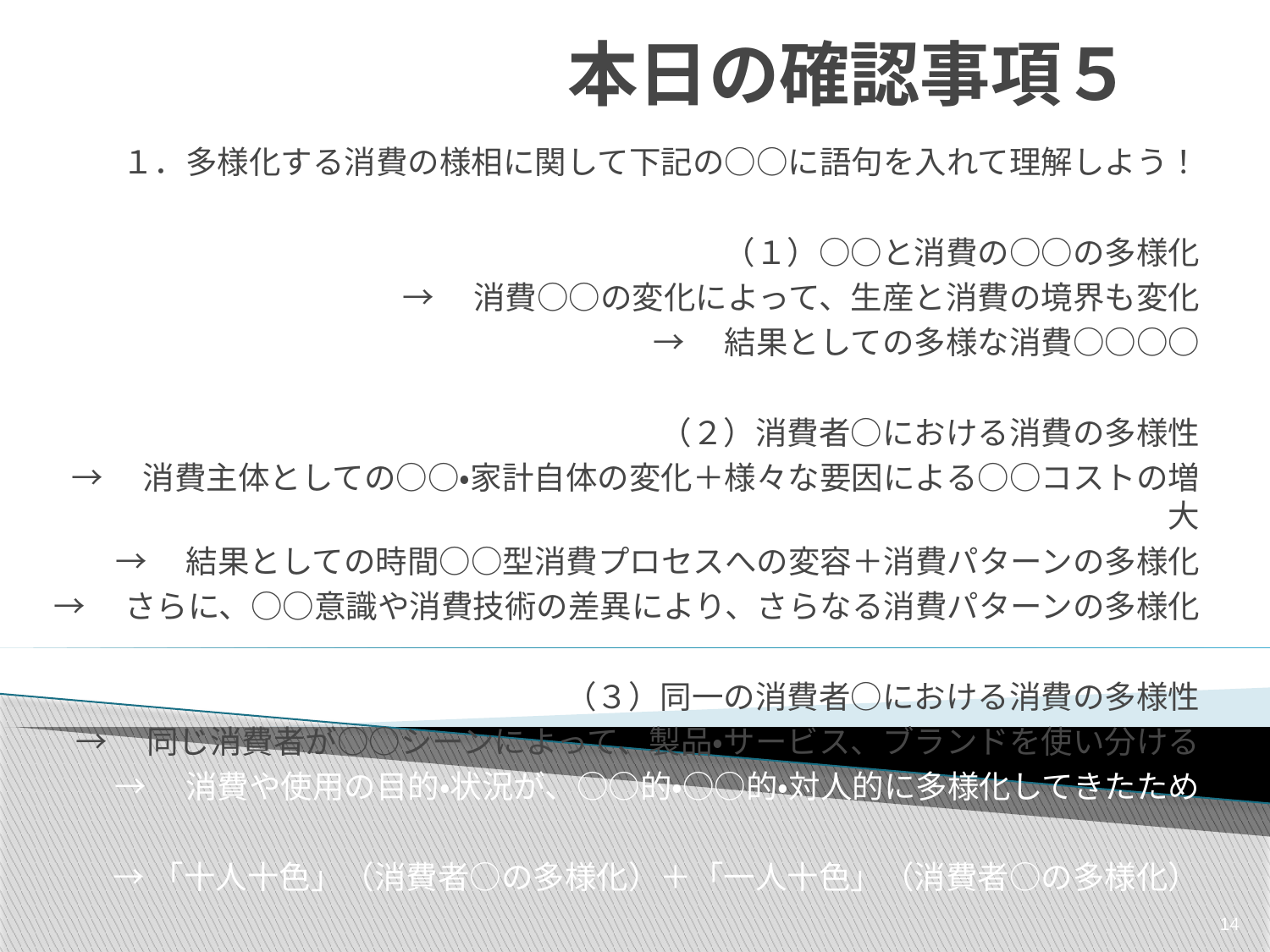

# 本日の確認事項５
１．多様化する消費の様相に関して下記の○○に語句を入れて理解しよう！

（１）○○と消費の○○の多様化
→　消費○○の変化によって、生産と消費の境界も変化
→　結果としての多様な消費○○○○

（２）消費者○における消費の多様性
→　消費主体としての○○・家計自体の変化＋様々な要因による○○コストの増大
→　結果としての時間○○型消費プロセスへの変容＋消費パターンの多様化
→　さらに、○○意識や消費技術の差異により、さらなる消費パターンの多様化

（３）同一の消費者○における消費の多様性
→　同じ消費者が○○シーンによって、製品・サービス、ブランドを使い分ける
→　消費や使用の目的・状況が、○○的・○○的・対人的に多様化してきたため

→「十人十色」（消費者○の多様化）＋「一人十色」（消費者○の多様化）

14